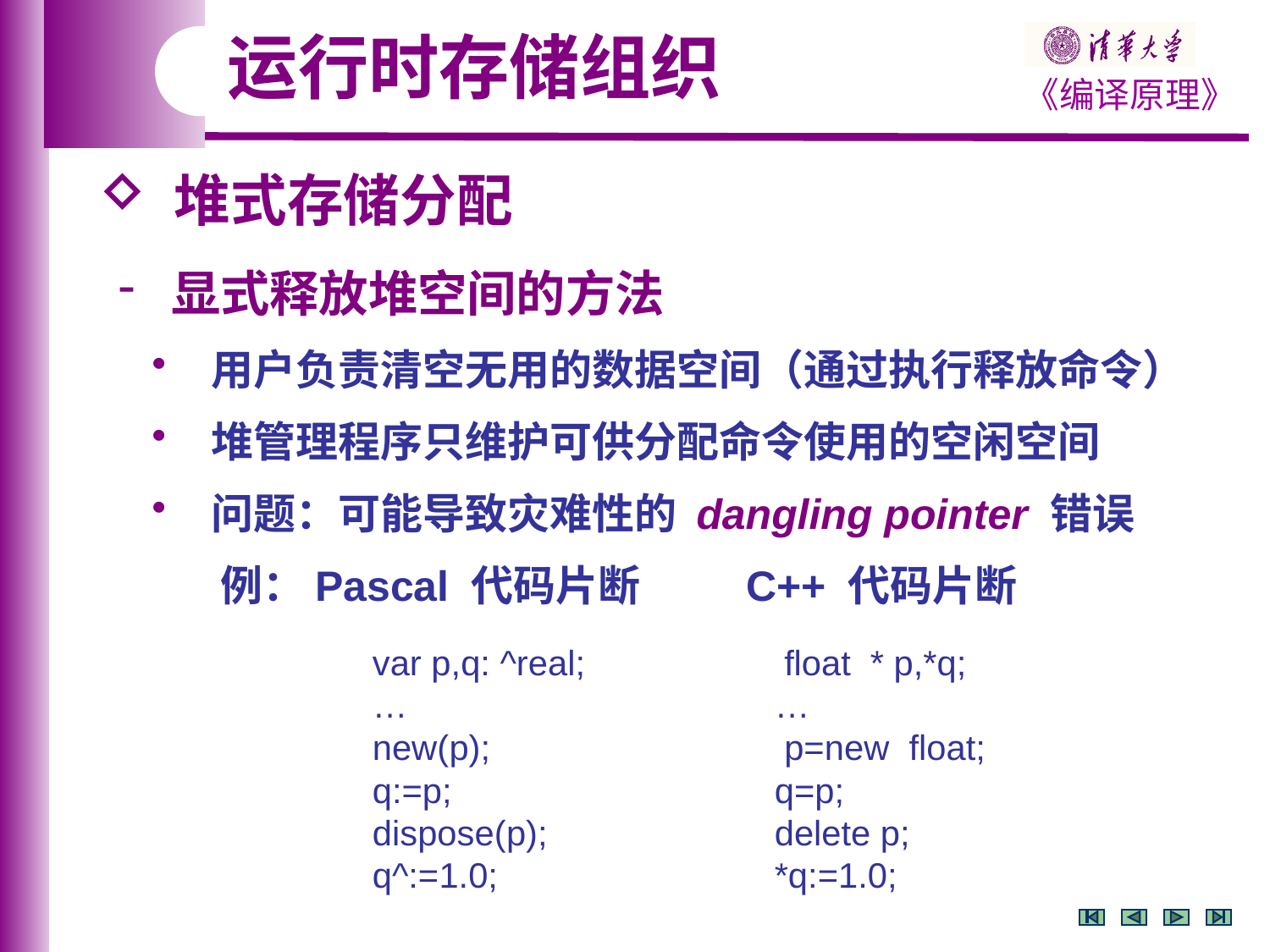

运行时存储组织
 堆式存储分配
 显式释放堆空间的方法

  用户负责清空无用的数据空间（通过执行释放命令）

  堆管理程序只维护可供分配命令使用的空闲空间

  问题：可能导致灾难性的 dangling pointer 错误

   例：Pascal 代码片断          C++ 代码片断
var p,q: ^real;
…
new(p);
q:=p;
dispose(p);
q^:=1.0;
 float  * p,*q;
…
 p=new  float;
q=p;
delete p;
*q:=1.0;